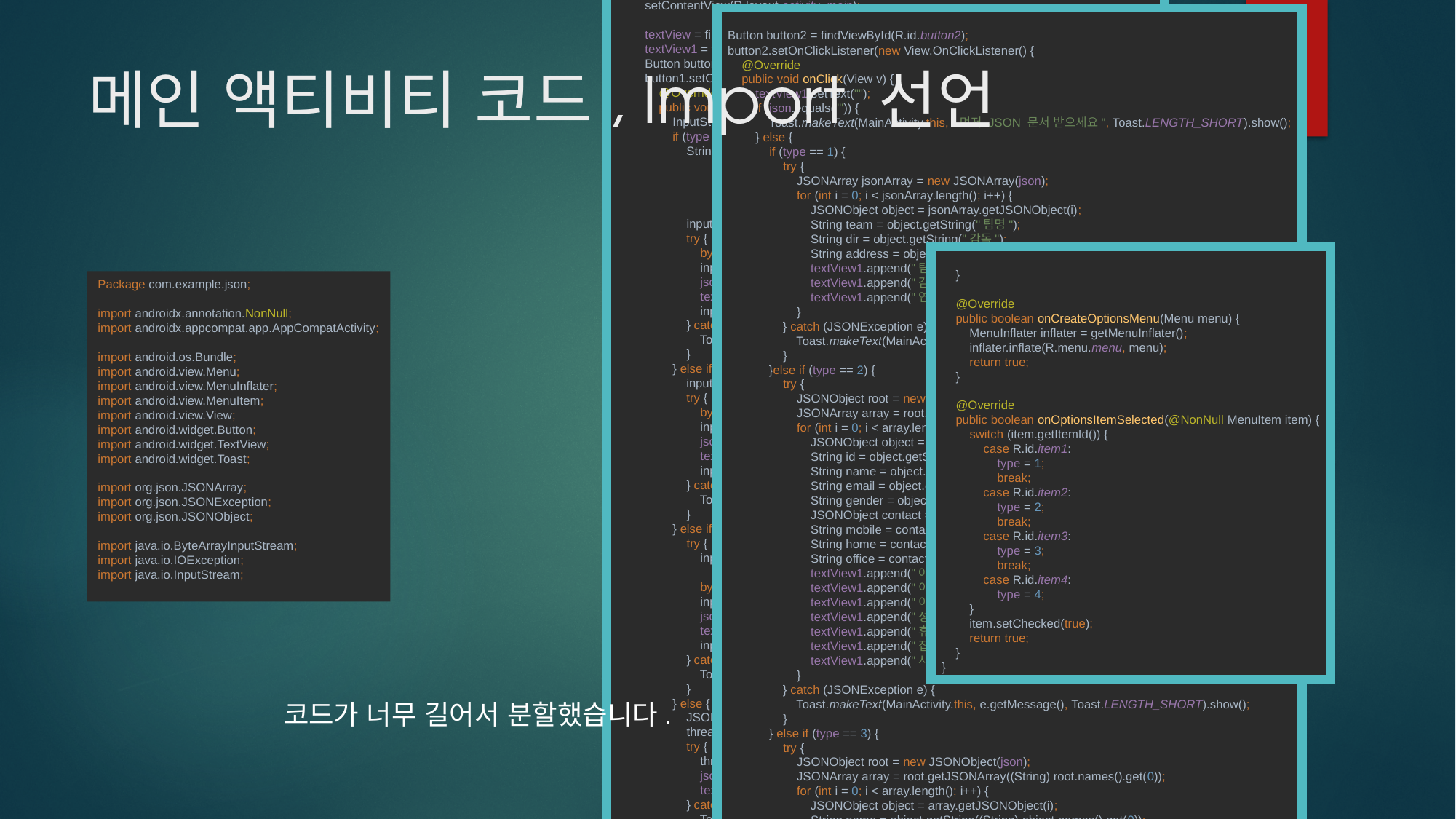

Button button2 = findViewById(R.id.button2);
button2.setOnClickListener(new View.OnClickListener() {
    @Override
    public void onClick(View v) {
        textView1.setText("");
        if (json.equals("")) {
            Toast.makeText(MainActivity.this, "먼저 JSON 문서 받으세요", Toast.LENGTH_SHORT).show();
        } else {
            if (type == 1) {
                try {
                    JSONArray jsonArray = new JSONArray(json);
                    for (int i = 0; i < jsonArray.length(); i++) {
                        JSONObject object = jsonArray.getJSONObject(i);
                        String team = object.getString("팀명");
                        String dir = object.getString("감독");
                        String address = object.getString("연고지");
                        textView1.append("팀명 : " + team + "\n");
                        textView1.append("감독 : " + dir + "\n");
                        textView1.append("연고지 : " + address + "\n\n");
                    }
                } catch (JSONException e) {
                    Toast.makeText(MainActivity.this, e.getMessage(), Toast.LENGTH_SHORT).show();
                }
            }else if (type == 2) {
                try {
                    JSONObject root = new JSONObject(json);
                    JSONArray array = root.getJSONArray((String) root.names().get(0));
                    for (int i = 0; i < array.length(); i++) {
                        JSONObject object = array.getJSONObject(i);
                        String id = object.getString((String) object.names().get(0));
                        String name = object.getString((String) object.names().get(1));
                        String email = object.getString((String) object.names().get(2));
                        String gender = object.getString((String) object.names().get(3));
                        JSONObject contact = object.getJSONObject("contact");
                        String mobile = contact.getString("mobile");
                        String home = contact.getString("home");
                        String office = contact.getString("office");
                        textView1.append("아이디 : " + id + "\n");
                        textView1.append("이름 : " + name + "\n");
                        textView1.append("이메일 : " + email + "\n");
                        textView1.append("성별 : " + gender + "\n");
                        textView1.append("휴대전화 : " + mobile + "\n");
                        textView1.append("집전화 : " + home + "\n");
                        textView1.append("사무실 : " + office + "\n\n");
                    }
                } catch (JSONException e) {
                    Toast.makeText(MainActivity.this, e.getMessage(), Toast.LENGTH_SHORT).show();
                }
            } else if (type == 3) {
                try {
                    JSONObject root = new JSONObject(json);
                    JSONArray array = root.getJSONArray((String) root.names().get(0));
                    for (int i = 0; i < array.length(); i++) {
                        JSONObject object = array.getJSONObject(i);
                        String name = object.getString((String) object.names().get(0));
                        String gender = object.getString((String) object.names().get(1));
                        int age = object.getInt((String) object.names().get(2));
                        JSONArray arrays = object.getJSONArray((String) object.names().get(3));
                        String temp = "";
                        for (int j = 0; j < arrays.length(); j++) {
                            temp += arrays.getString(j) +", ";
                        }
                        temp = temp.substring(0, temp.length() - 2);
                        textView1.append("이름 : " + name + "\n");
                        textView1.append("성별 : " + gender + "\n");
                        textView1.append("나이 : " + age + "\n");
                        textView1.append("취미 : " + temp + "\n\n");
                    }
                } catch (JSONException e) {
                    Toast.makeText(MainActivity.this, e.getMessage(), Toast.LENGTH_SHORT).show();
                }
            } else {
                try {
                    JSONObject root = new JSONObject(json);
                    JSONArray array = root.getJSONArray((String) root.names().get(0));
                    for (int i = 0; i < array.length(); i++) {
                        JSONObject object = array.getJSONObject(i);
                        String name = object.getString((String) object.names().get(0));
                        int age = object.getInt((String) object.names().get(1));
                        String address = object.getString((String) object.names().get(2));
                        textView1.append("이름 : " + name + "\n");
                        textView1.append("나이 : " + age + "\n");
                        textView1.append("주소 : " + address + "\n\n");
                    }
                } catch (JSONException e) {
                    Toast.makeText(MainActivity.this, e.getMessage(), Toast.LENGTH_SHORT).show();
                }
            }
        }
    }
});
public class MainActivity extends AppCompatActivity {
    TextView textView;
    TextView textView1;
    int type = 1;
    String json = "";
    String page = "http://10.50.192.25:8887/member.JSON";
    @Override
    protected void onCreate(Bundle savedInstanceState) {
        super.onCreate(savedInstanceState);
        setContentView(R.layout.activity_main);
        textView = findViewById(R.id.textView1);
        textView1 = findViewById(R.id.textView2);
        Button button1 = findViewById(R.id.button1);
        button1.setOnClickListener(new View.OnClickListener() {
            @Override
            public void onClick(View v) {
                InputStream inputStream = null;
                if (type == 1) {
                    String input = "[\n" +
                            "{\"팀명\":\"KIA\",\"감독\":\"선동렬\",\"연고지\":\"광주\"}," +
                            "\n {\"팀명\":\"SAMSUNG\",\"감독\":\"류중일\",\"연고지\":\"대구\"}," +
                            "\n {\"팀명\":\"LG\",\"감독\":\"김기태\",\"연고지\":\"서울\"}"+
                            "\n]";
                    inputStream = new ByteArrayInputStream(input.getBytes());
                    try {
                        byte[] txt = new byte[inputStream.available()];
                        inputStream.read(txt);
                        json = new String(txt);
                        textView.setText(json);
                        inputStream.close();
                    } catch (IOException e) {
                        Toast.makeText(MainActivity.this, e.getMessage(), Toast.LENGTH_SHORT).show();
                    }
                } else if (type == 2) {
                    inputStream = getResources().openRawResource(R.raw.sub_info);
                    try {
                        byte[] txt = new byte[inputStream.available()];
                        inputStream.read(txt);
                        json = new String(txt);
                        textView.setText(json);
                        inputStream.close();
                    } catch (IOException e) {
                        Toast.makeText(MainActivity.this, e.getMessage(), Toast.LENGTH_SHORT).show();
                    }
                } else if (type == 3) {
                    try {
                        inputStream = getAssets().open("hobby.json");
                        byte[] txt = new byte[inputStream.available()];
                        inputStream.read(txt);
                        json = new String(txt);
                        textView.setText(json);
                        inputStream.close();
                    } catch (IOException e) {
                        Toast.makeText(MainActivity.this, e.getMessage(), Toast.LENGTH_SHORT).show();
                    }
                } else {
                    JSONThread thread = new JSONThread(MainActivity.this, page);
                    thread.start();
                    try {
                        thread.join();
                        json = thread.getJson();
                        textView.setText(json);
                    } catch (InterruptedException e) {
                        Toast.makeText(MainActivity.this, e.getMessage(), Toast.LENGTH_SHORT).show();
                    }
                }
            }
        });
# 메인 액티비티 코드, Import 선언
    }
    @Override
    public boolean onCreateOptionsMenu(Menu menu) {
        MenuInflater inflater = getMenuInflater();
        inflater.inflate(R.menu.menu, menu);
        return true;
    }
    @Override
    public boolean onOptionsItemSelected(@NonNull MenuItem item) {
        switch (item.getItemId()) {
            case R.id.item1:
                type = 1;
                break;
            case R.id.item2:
                type = 2;
                break;
            case R.id.item3:
                type = 3;
                break;
            case R.id.item4:
                type = 4;
        }
        item.setChecked(true);
        return true;
    }
}
Package com.example.json;
import androidx.annotation.NonNull;
import androidx.appcompat.app.AppCompatActivity;
import android.os.Bundle;
import android.view.Menu;
import android.view.MenuInflater;
import android.view.MenuItem;
import android.view.View;
import android.widget.Button;
import android.widget.TextView;
import android.widget.Toast;
import org.json.JSONArray;
import org.json.JSONException;
import org.json.JSONObject;
import java.io.ByteArrayInputStream;
import java.io.IOException;
import java.io.InputStream;
코드가 너무 길어서 분할했습니다.